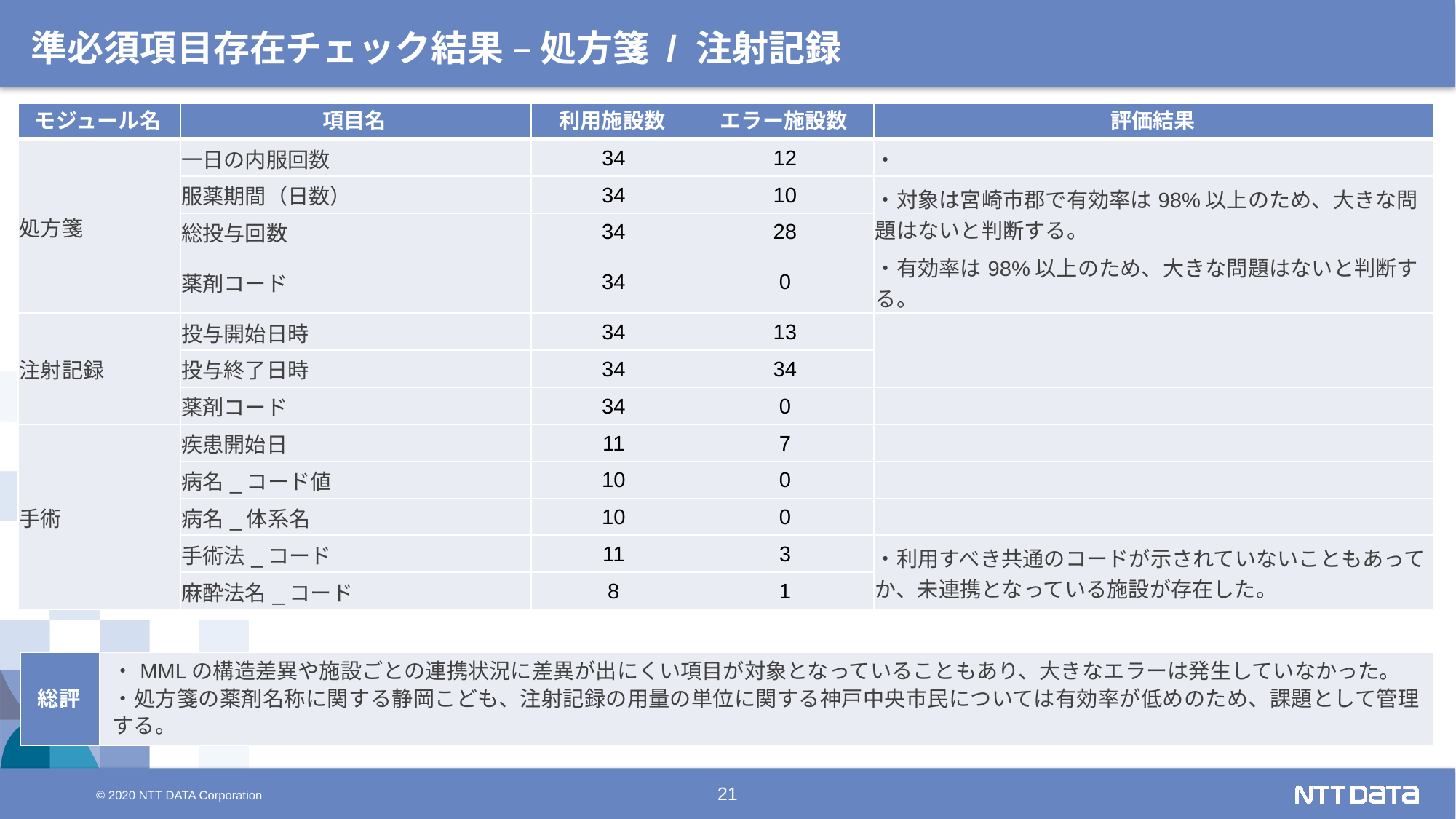

# 準必須項目存在チェック結果 – 処方箋 / 注射記録
| モジュール名 | 項目名 | 利用施設数 | エラー施設数 | 評価結果 |
| --- | --- | --- | --- | --- |
| 処方箋 | 一日の内服回数 | 34 | 12 | ・ |
|  | 服薬期間（日数） | 34 | 10 | ・対象は宮崎市郡で有効率は98%以上のため、大きな問題はないと判断する。 |
|  | 総投与回数 | 34 | 28 |  |
|  | 薬剤コード | 34 | 0 | ・有効率は98%以上のため、大きな問題はないと判断する。 |
| 注射記録 | 投与開始日時 | 34 | 13 |  |
|  | 投与終了日時 | 34 | 34 |  |
|  | 薬剤コード | 34 | 0 |  |
| 手術 | 疾患開始日 | 11 | 7 |  |
|  | 病名\_コード値 | 10 | 0 |  |
|  | 病名\_体系名 | 10 | 0 |  |
|  | 手術法\_コード | 11 | 3 | ・利用すべき共通のコードが示されていないこともあってか、未連携となっている施設が存在した。 |
|  | 麻酔法名\_コード | 8 | 1 |  |
| 総評 | ・MMLの構造差異や施設ごとの連携状況に差異が出にくい項目が対象となっていることもあり、大きなエラーは発生していなかった。 ・処方箋の薬剤名称に関する静岡こども、注射記録の用量の単位に関する神戸中央市民については有効率が低めのため、課題として管理する。 |
| --- | --- |